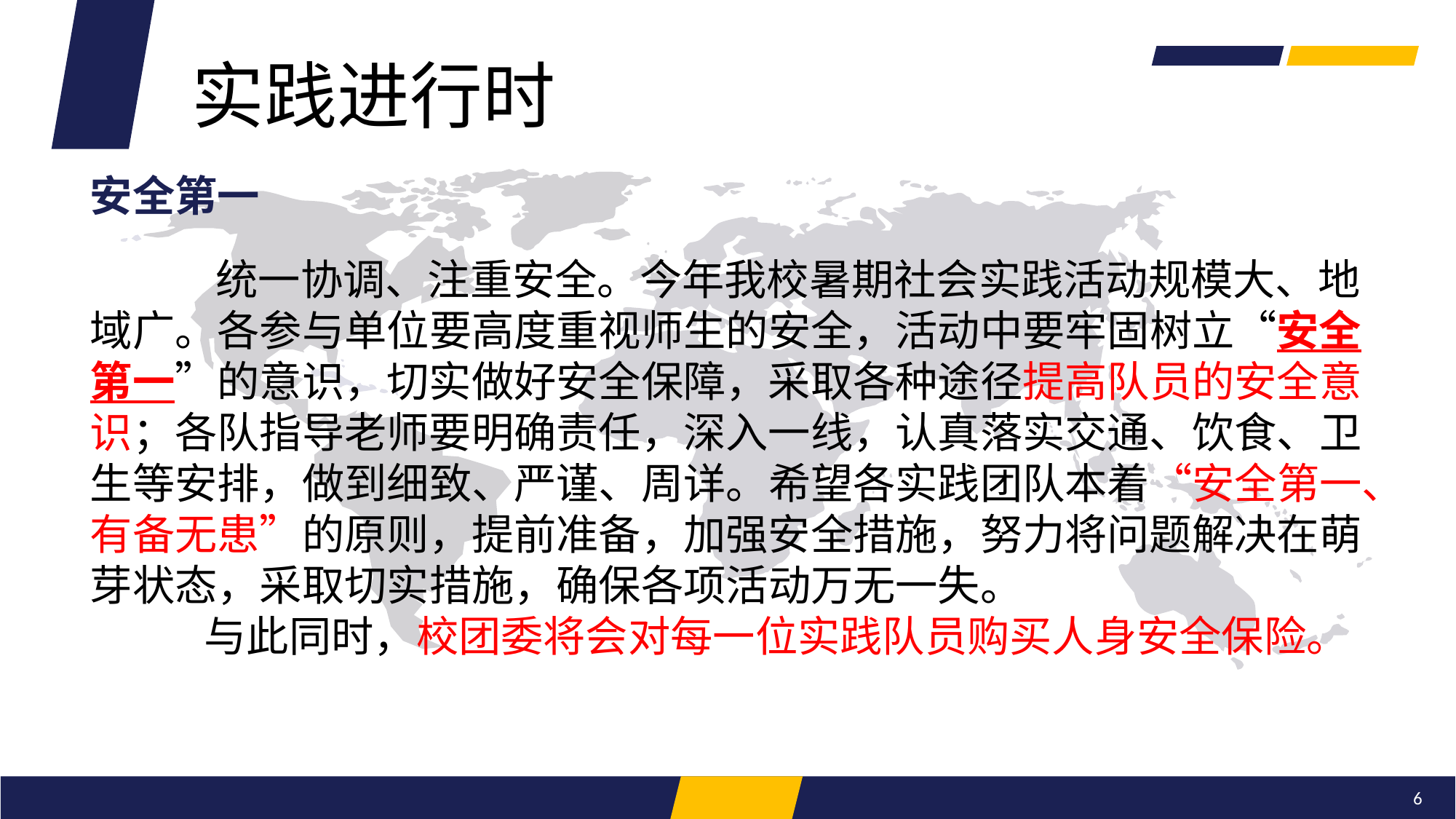

实践进行时

安全第一

            统一协调、注重安全。今年我校暑期社会实践活动规模大、地域广。各参与单位要高度重视师生的安全，活动中要牢固树立“安全第一”的意识，切实做好安全保障，采取各种途径提高队员的安全意识；各队指导老师要明确责任，深入一线，认真落实交通、饮食、卫生等安排，做到细致、严谨、周详。希望各实践团队本着“安全第一、有备无患”的原则，提前准备，加强安全措施，努力将问题解决在萌芽状态，采取切实措施，确保各项活动万无一失。
           与此同时，校团委将会对每一位实践队员购买人身安全保险。

6